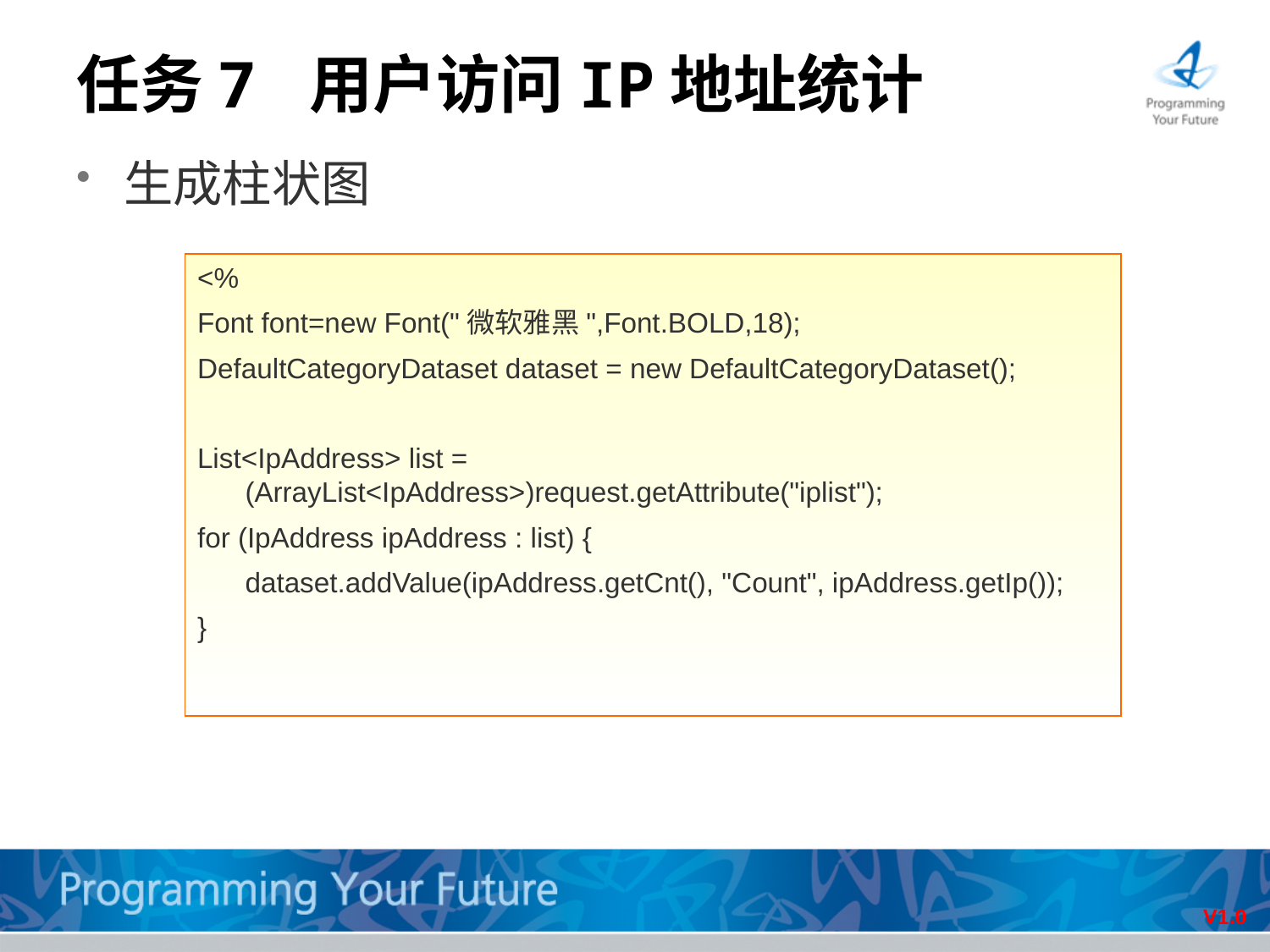

# 任务7 用户访问IP地址统计
生成柱状图
<%
Font font=new Font("微软雅黑",Font.BOLD,18);
DefaultCategoryDataset dataset = new DefaultCategoryDataset();

List<IpAddress> list = (ArrayList<IpAddress>)request.getAttribute("iplist");
for (IpAddress ipAddress : list) {
	dataset.addValue(ipAddress.getCnt(), "Count", ipAddress.getIp());
}